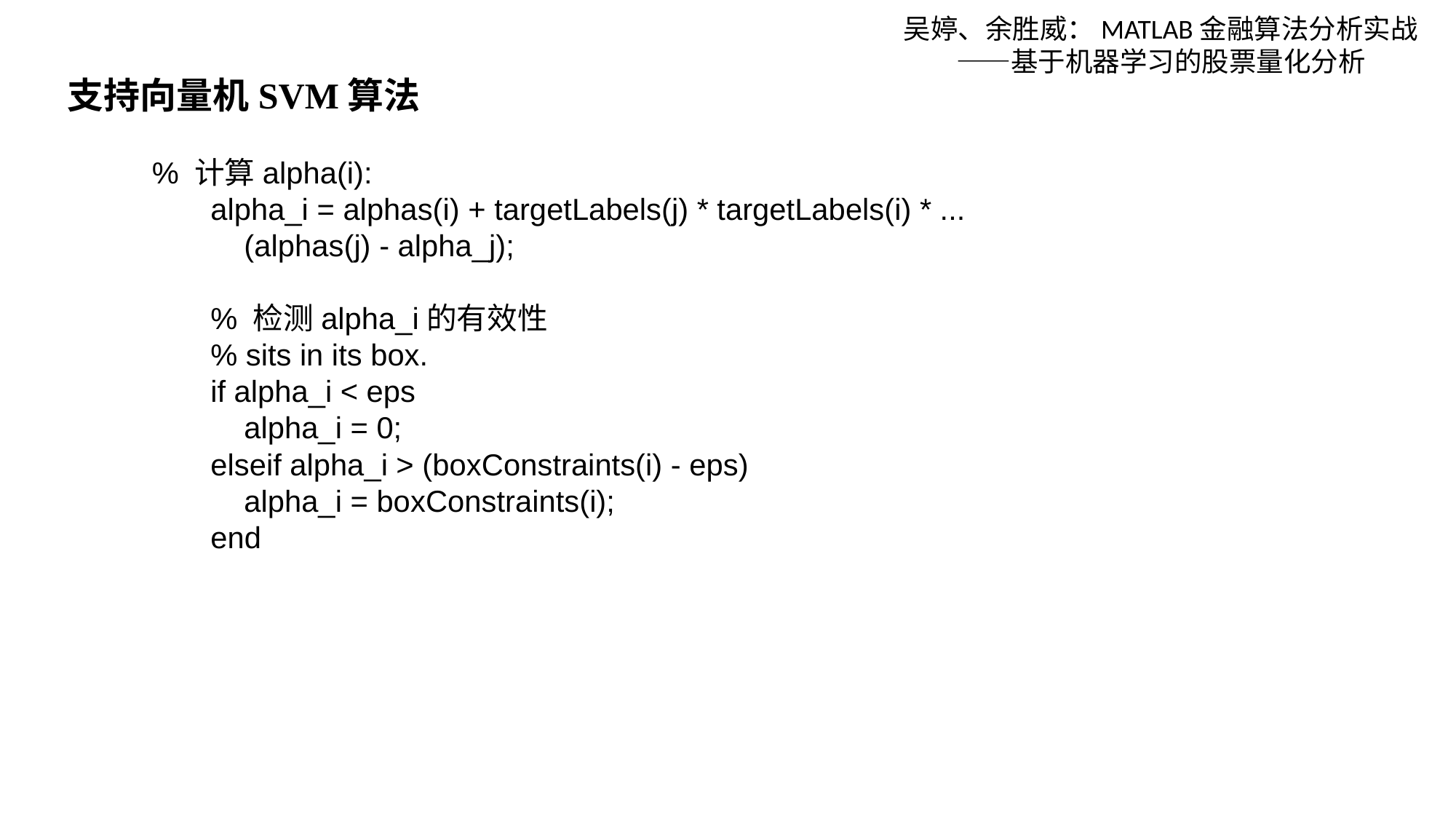

吴婷、余胜威：MATLAB金融算法分析实战——基于机器学习的股票量化分析
支持向量机SVM算法
 % 计算alpha(i):
        alpha_i = alphas(i) + targetLabels(j) * targetLabels(i) * ...
            (alphas(j) - alpha_j);

        % 检测alpha_i的有效性
        % sits in its box.
        if alpha_i < eps
            alpha_i = 0;
        elseif alpha_i > (boxConstraints(i) - eps)
            alpha_i = boxConstraints(i);
        end